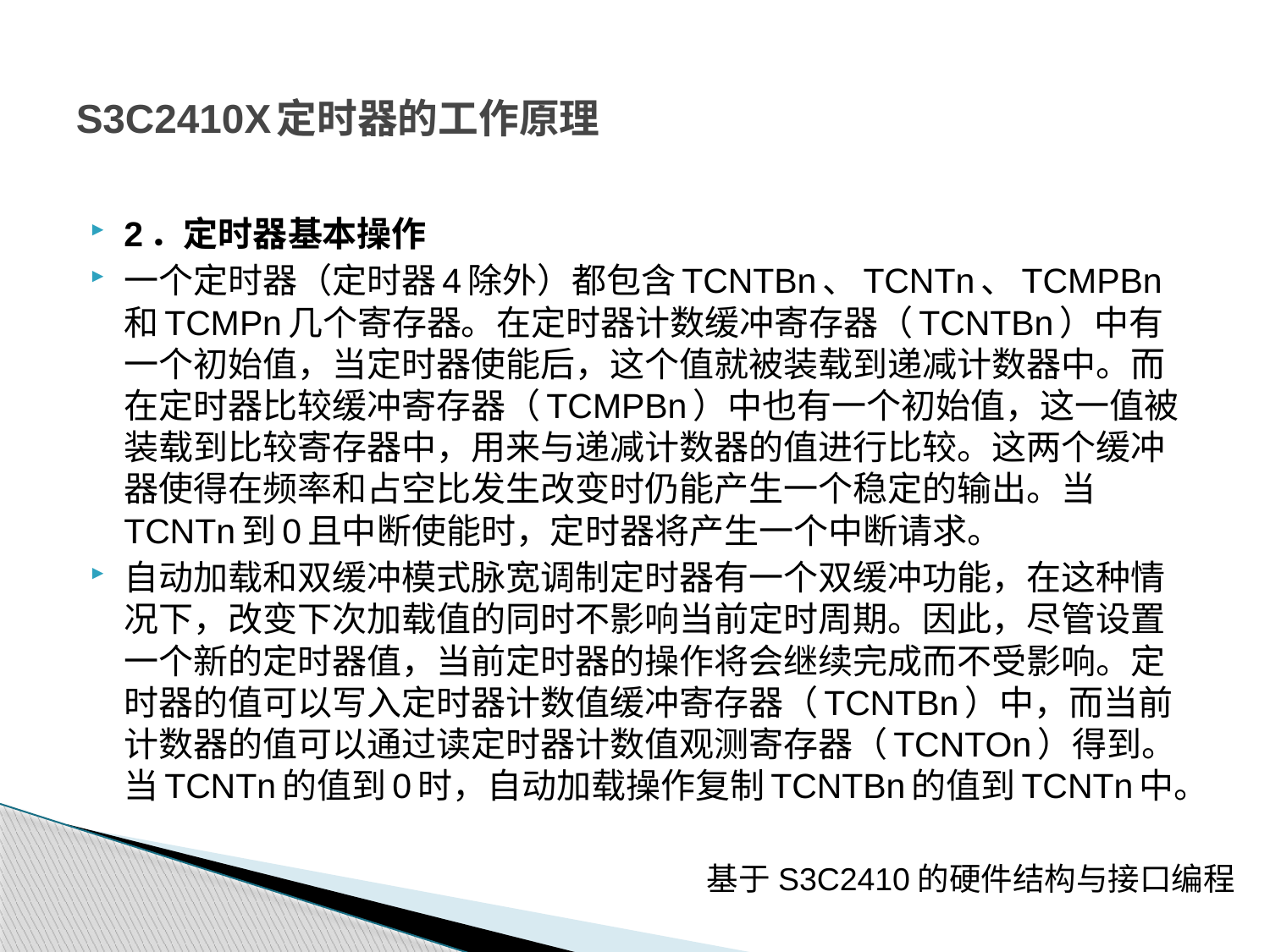

# S3C2410X定时器的工作原理
2．定时器基本操作
一个定时器（定时器4除外）都包含TCNTBn、TCNTn、TCMPBn和TCMPn几个寄存器。在定时器计数缓冲寄存器（TCNTBn）中有一个初始值，当定时器使能后，这个值就被装载到递减计数器中。而在定时器比较缓冲寄存器（TCMPBn）中也有一个初始值，这一值被装载到比较寄存器中，用来与递减计数器的值进行比较。这两个缓冲器使得在频率和占空比发生改变时仍能产生一个稳定的输出。当TCNTn到0且中断使能时，定时器将产生一个中断请求。
自动加载和双缓冲模式脉宽调制定时器有一个双缓冲功能，在这种情况下，改变下次加载值的同时不影响当前定时周期。因此，尽管设置一个新的定时器值，当前定时器的操作将会继续完成而不受影响。定时器的值可以写入定时器计数值缓冲寄存器（TCNTBn）中，而当前计数器的值可以通过读定时器计数值观测寄存器（TCNTOn）得到。当TCNTn的值到0时，自动加载操作复制TCNTBn的值到TCNTn中。
基于S3C2410的硬件结构与接口编程